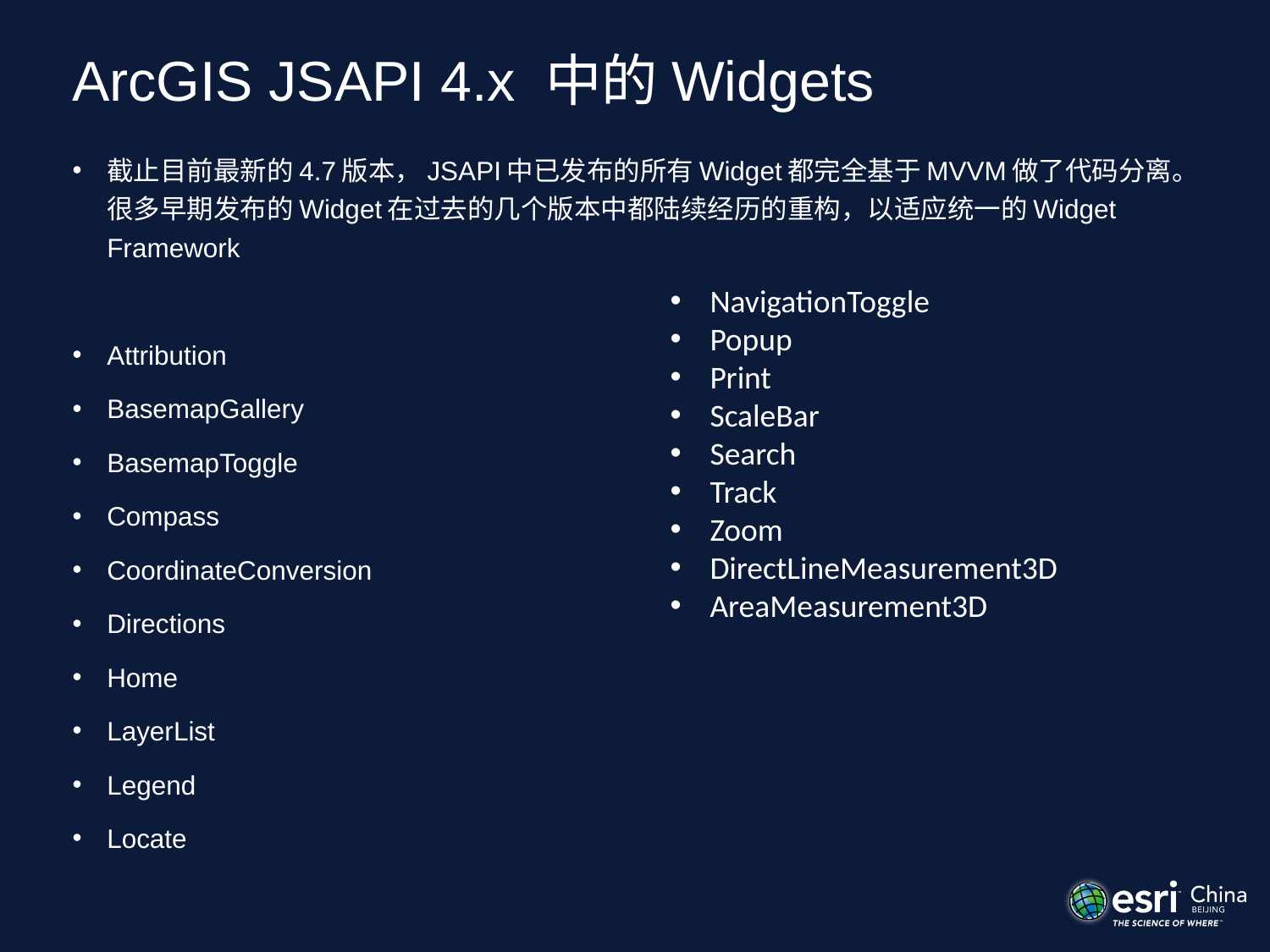

# ArcGIS JSAPI 4.x 中的Widgets
截止目前最新的4.7版本，JSAPI中已发布的所有Widget都完全基于MVVM做了代码分离。很多早期发布的Widget在过去的几个版本中都陆续经历的重构，以适应统一的Widget Framework

Attribution
BasemapGallery
BasemapToggle
Compass
CoordinateConversion
Directions
Home
LayerList
Legend
Locate

NavigationToggle
Popup
Print
ScaleBar
Search
Track
Zoom
DirectLineMeasurement3D
AreaMeasurement3D